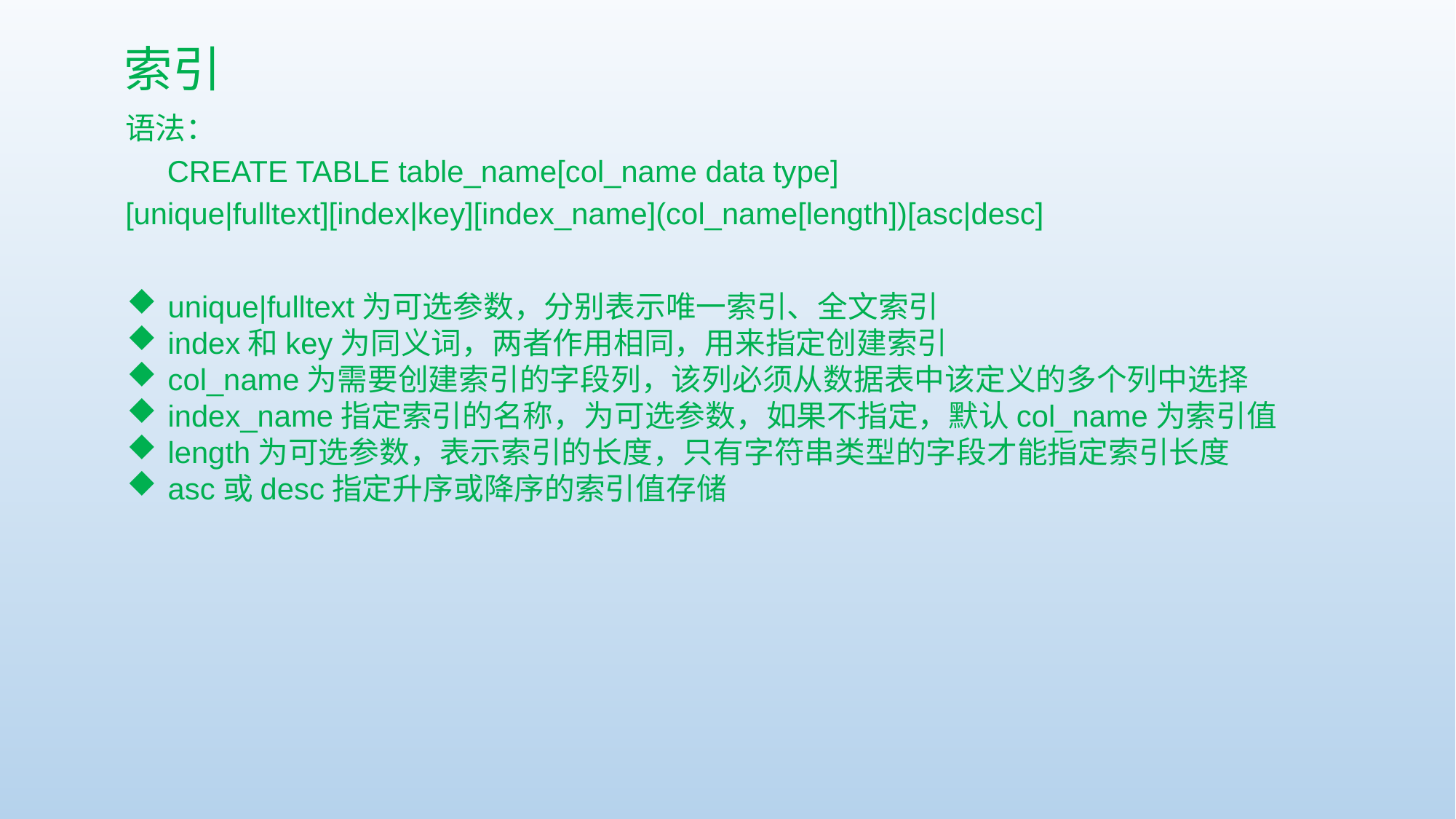

索引
语法：
     CREATE TABLE table_name[col_name data type]
[unique|fulltext][index|key][index_name](col_name[length])[asc|desc]
unique|fulltext为可选参数，分别表示唯一索引、全文索引
index和key为同义词，两者作用相同，用来指定创建索引
col_name为需要创建索引的字段列，该列必须从数据表中该定义的多个列中选择
index_name指定索引的名称，为可选参数，如果不指定，默认col_name为索引值
length为可选参数，表示索引的长度，只有字符串类型的字段才能指定索引长度
asc或desc指定升序或降序的索引值存储